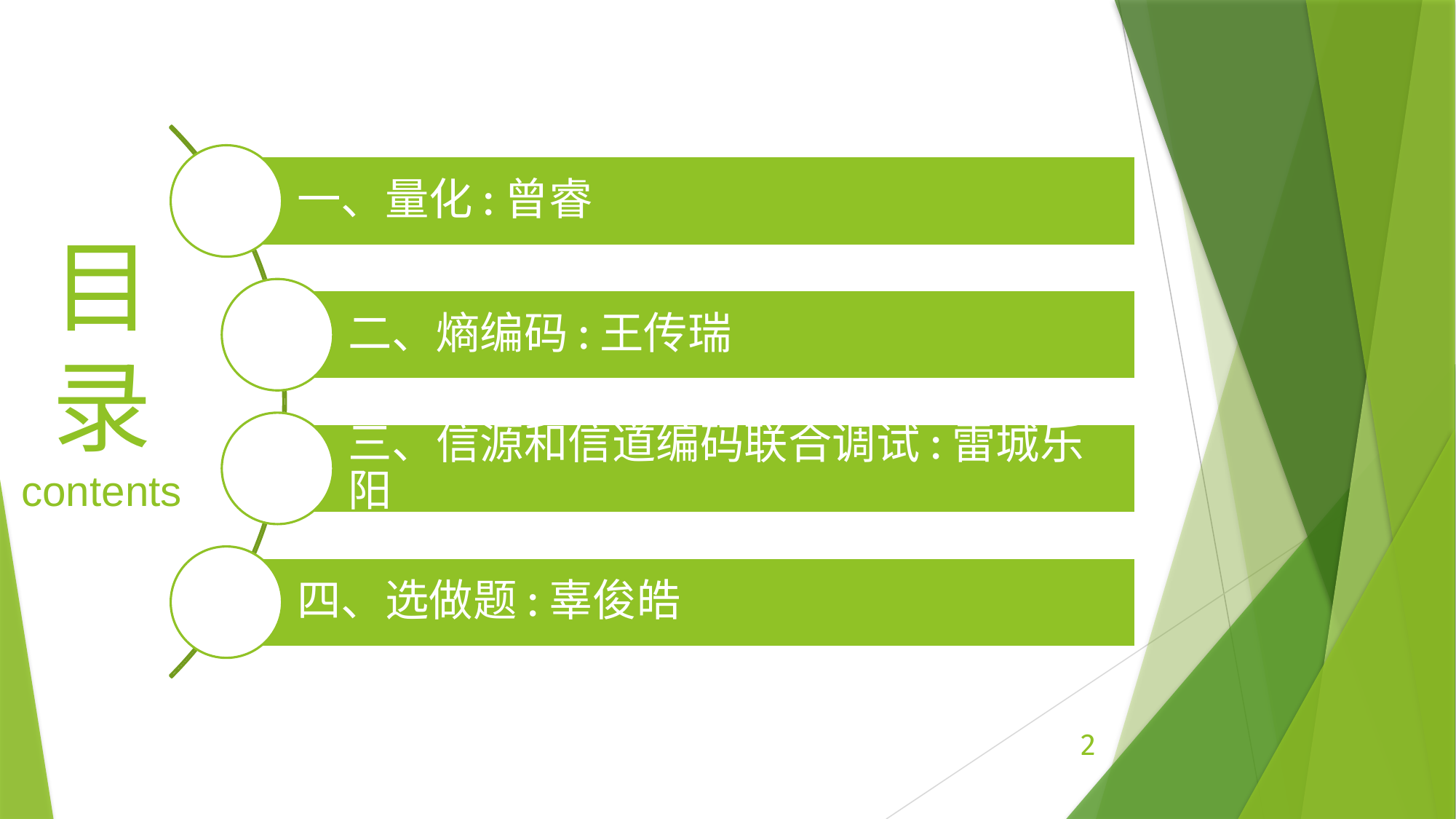

一、量化:曾睿
二、熵编码:王传瑞
三、信源和信道编码联合调试:雷城乐阳
四、选做题:辜俊皓
目
录
contents
2